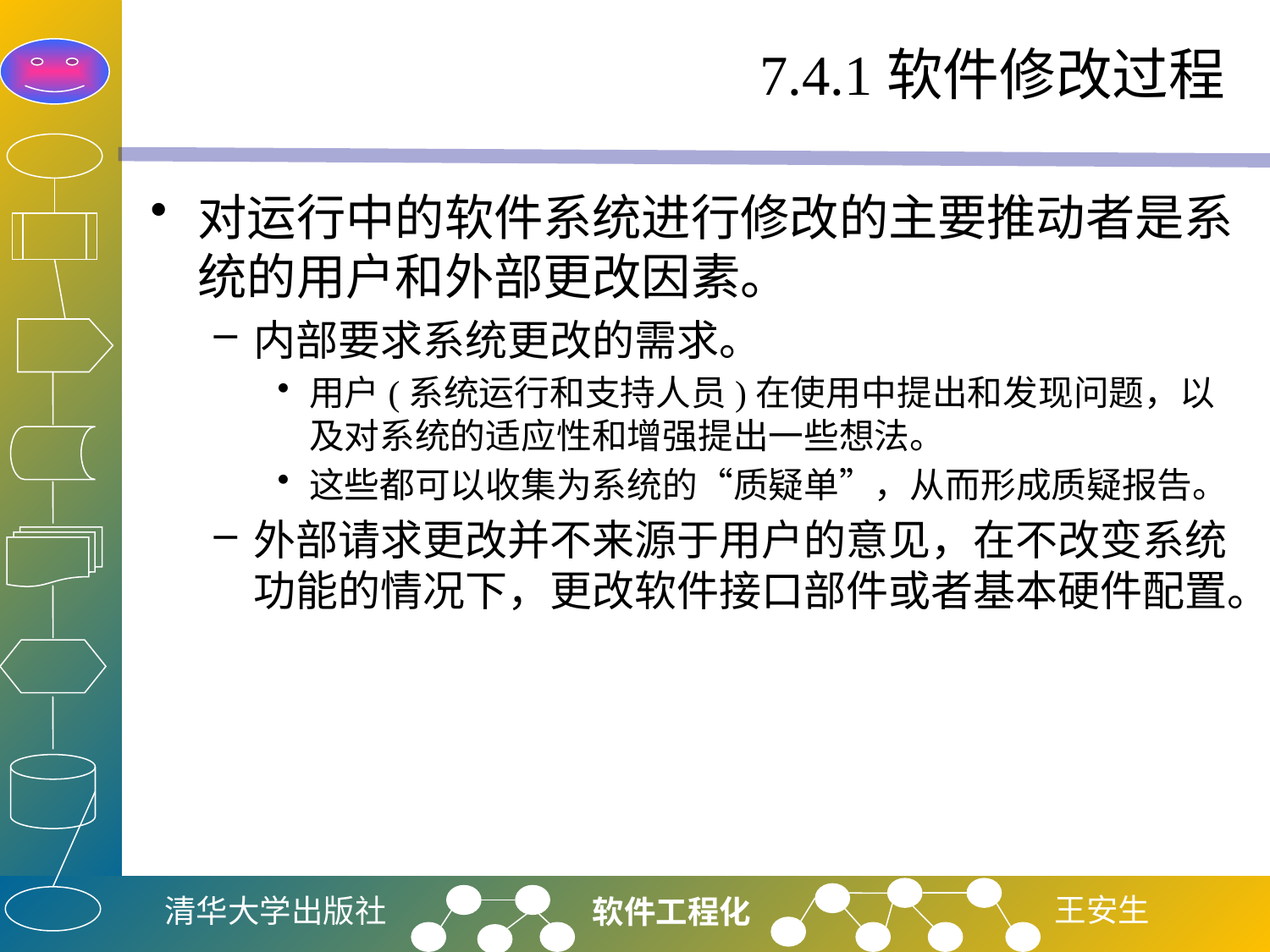

# 7.4.1软件修改过程
对运行中的软件系统进行修改的主要推动者是系统的用户和外部更改因素。
内部要求系统更改的需求。
用户(系统运行和支持人员)在使用中提出和发现问题，以及对系统的适应性和增强提出一些想法。
这些都可以收集为系统的“质疑单”，从而形成质疑报告。
外部请求更改并不来源于用户的意见，在不改变系统功能的情况下，更改软件接口部件或者基本硬件配置。